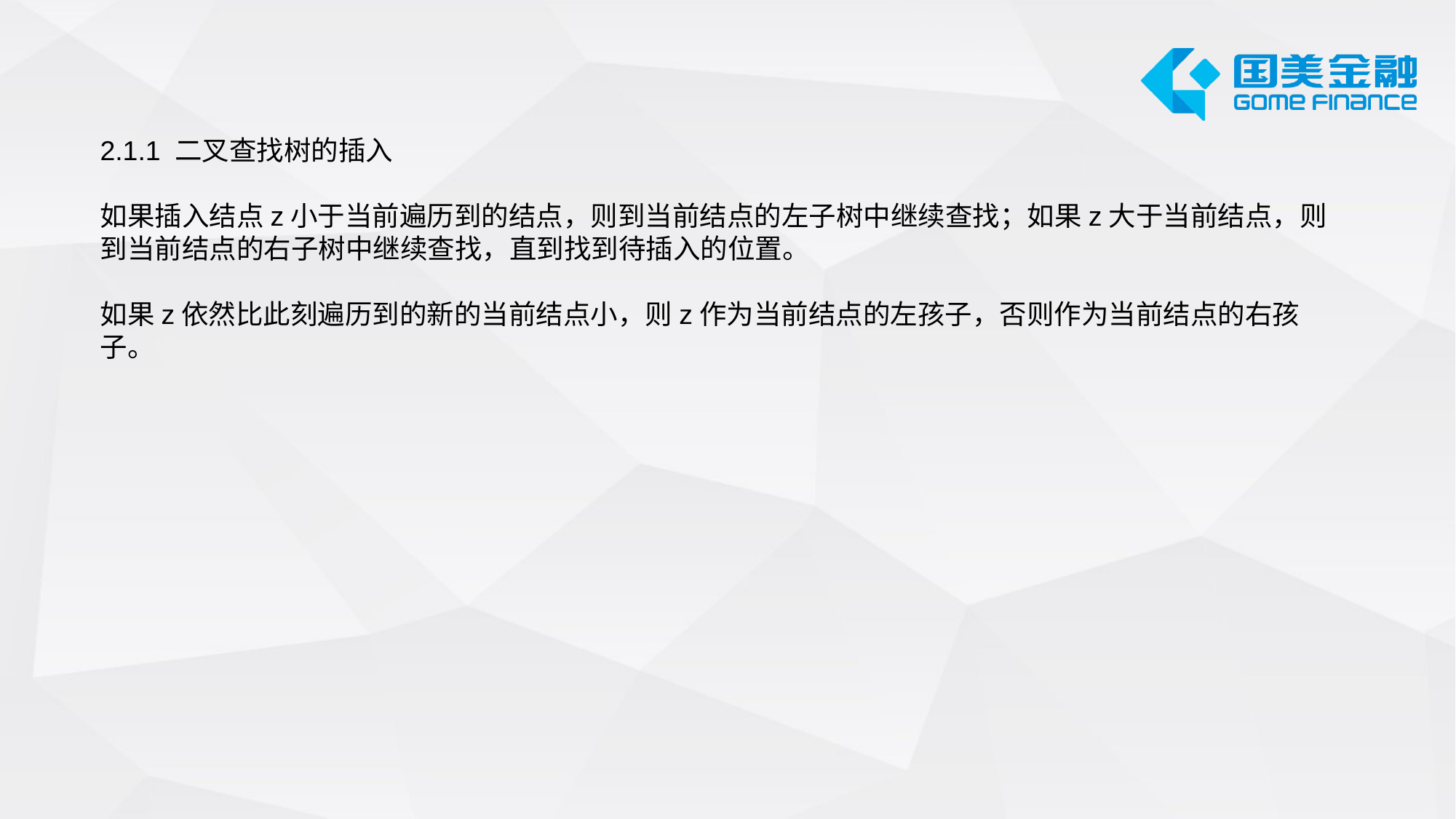

2.1.1 二叉查找树的插入

如果插入结点z小于当前遍历到的结点，则到当前结点的左子树中继续查找；如果z大于当前结点，则到当前结点的右子树中继续查找，直到找到待插入的位置。

如果z依然比此刻遍历到的新的当前结点小，则z作为当前结点的左孩子，否则作为当前结点的右孩子。